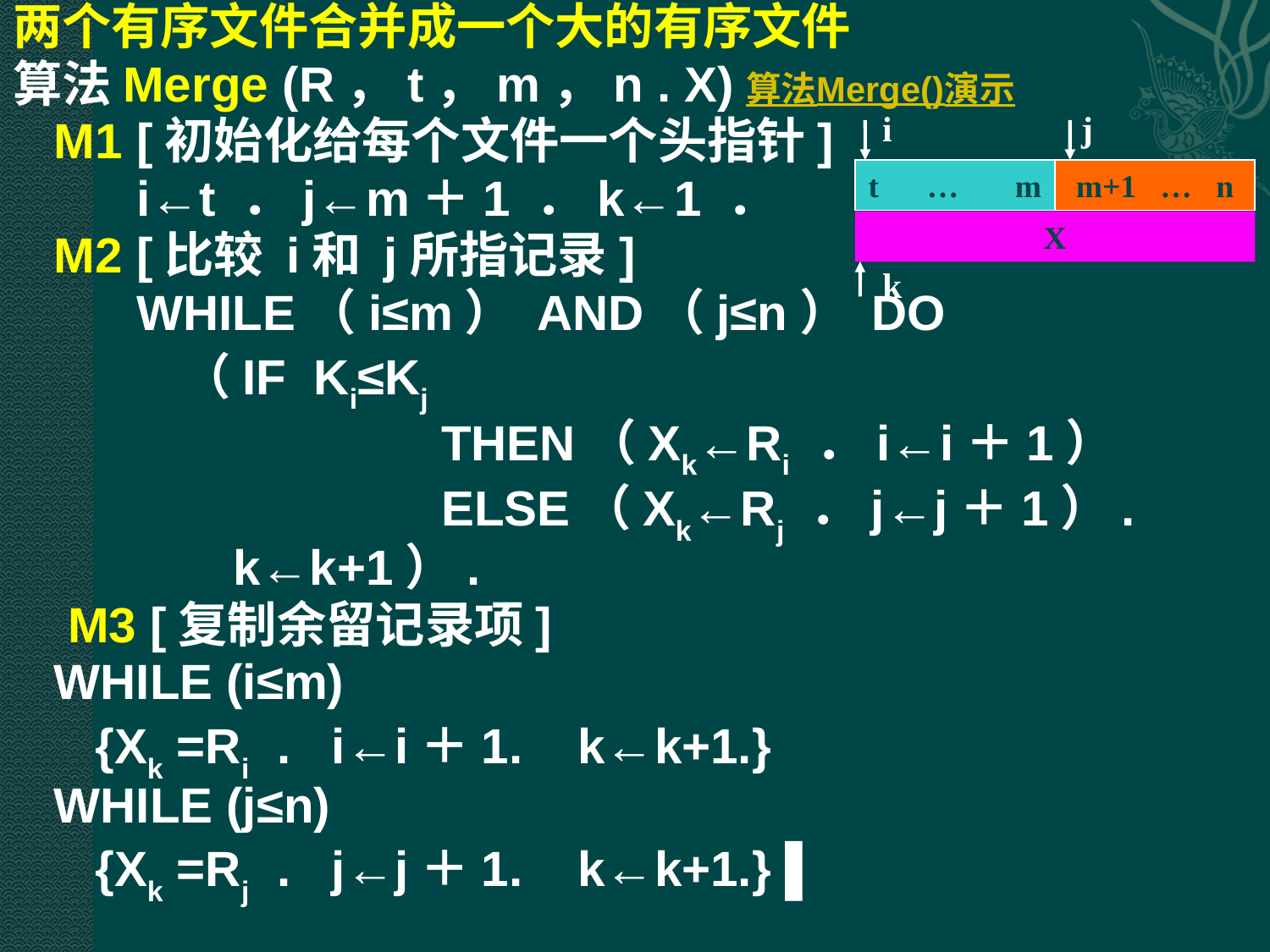

两个有序文件合并成一个大的有序文件
算法Merge (R，t，m，n . X)算法Merge()演示
   M1 [初始化给每个文件一个头指针]
         i←t ．j←m＋1 ．k←1 ．
   M2 [比较 i和 j所指记录]
         WHILE（i≤m） AND（j≤n） DO
              （IF  Ki≤Kj
				THEN（Xk←Ri ．i←i＋1）
				ELSE（Xk←Rj ．j←j＋1）.
                k←k+1）.
    M3 [复制余留记录项]
   WHILE (i≤m)
      {Xk =Ri  .   i←i＋1.    k←k+1.}
   WHILE (j≤n)
      {Xk =Rj  .   j←j＋1.    k←k+1.} ▌
i
j

t      …       m
m+1   …   n

X
k